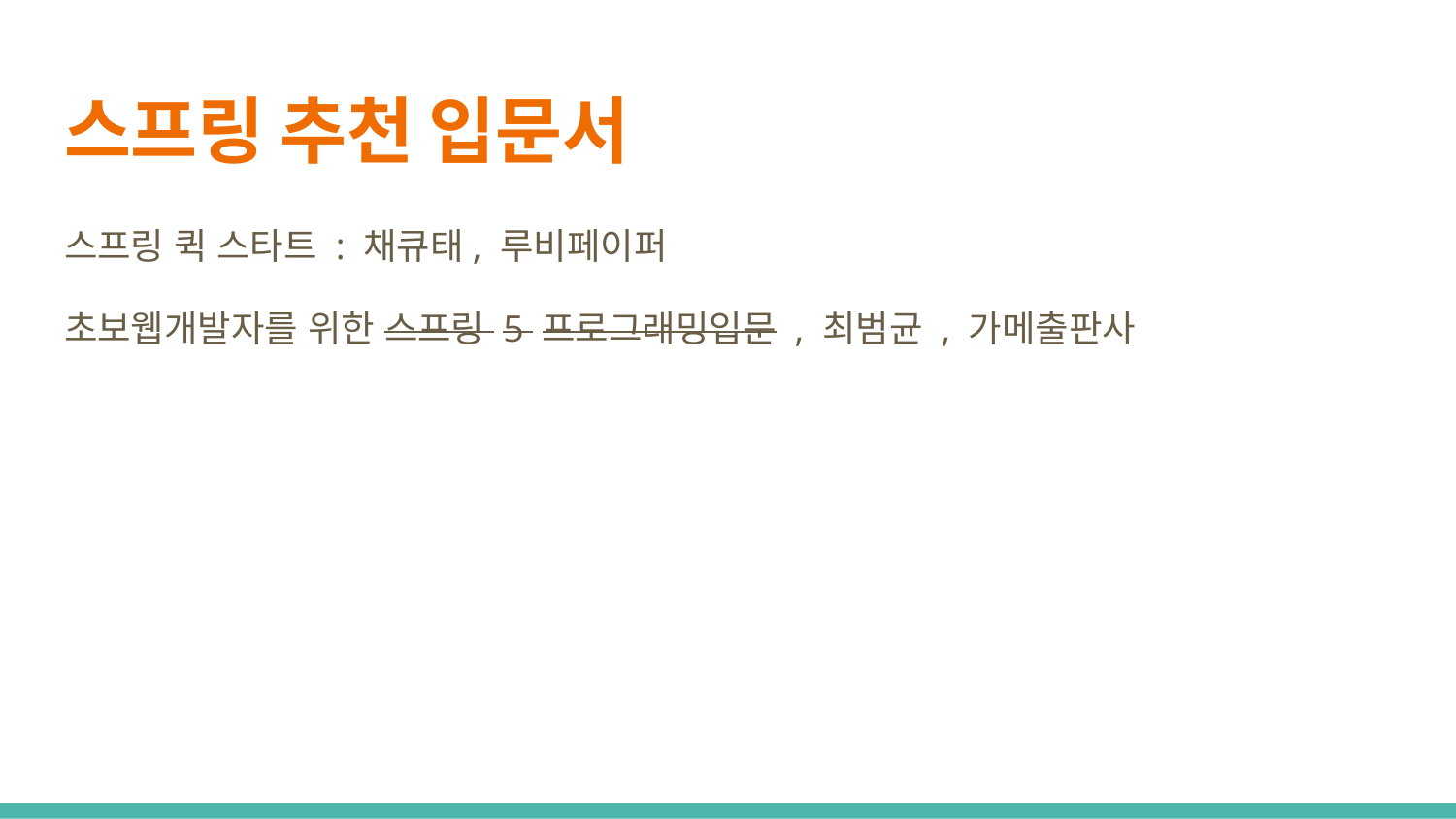

# 스프링 추천 입문서
스프링 퀵 스타트 : 채큐태, 루비페이퍼
초보웹개발자를 위한 스프링 5 프로그래밍입문 , 최범균 , 가메출판사